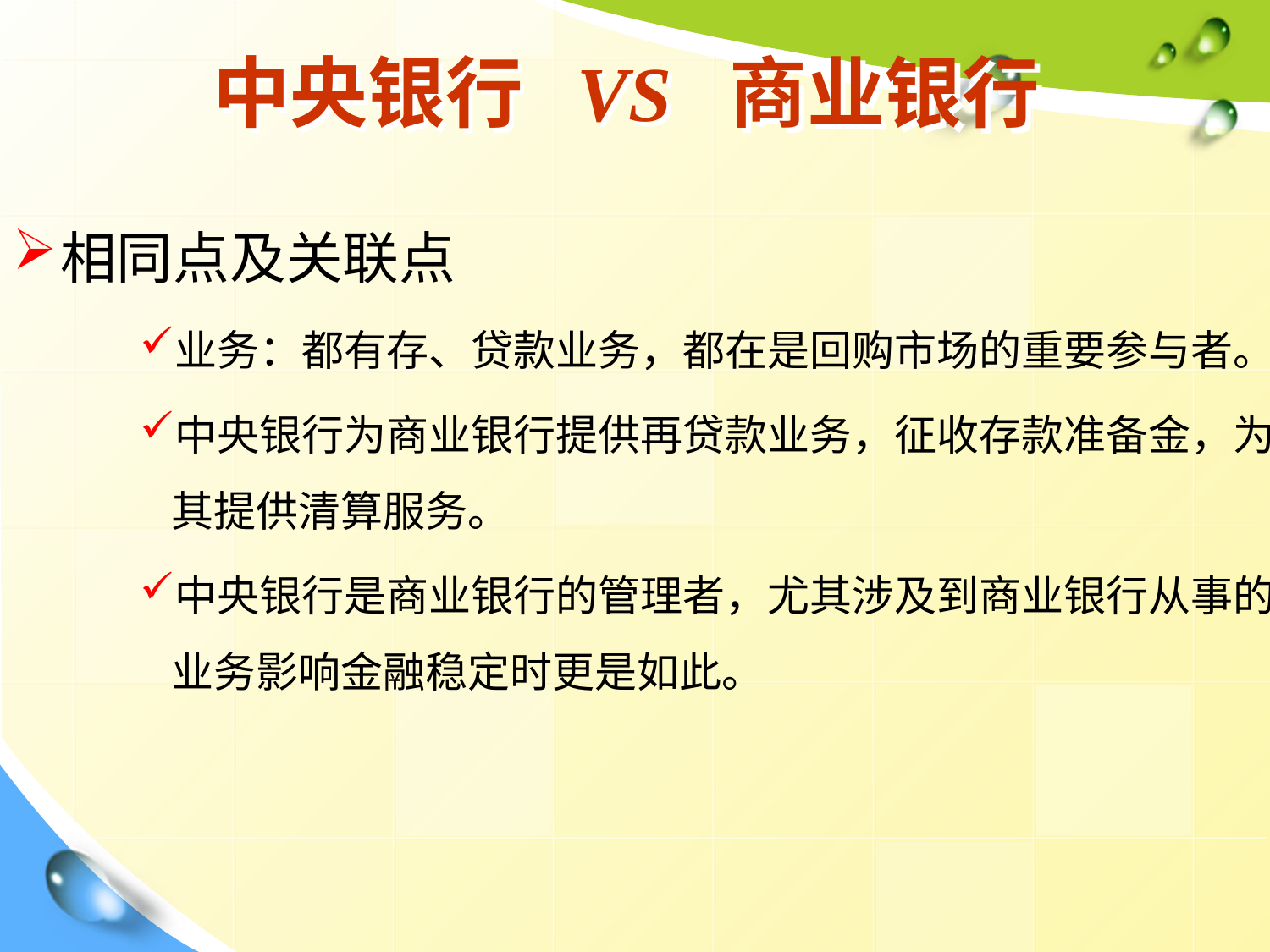

# 中央银行  VS  商业银行
相同点及关联点
业务：都有存、贷款业务，都在是回购市场的重要参与者。
中央银行为商业银行提供再贷款业务，征收存款准备金，为其提供清算服务。
中央银行是商业银行的管理者，尤其涉及到商业银行从事的业务影响金融稳定时更是如此。